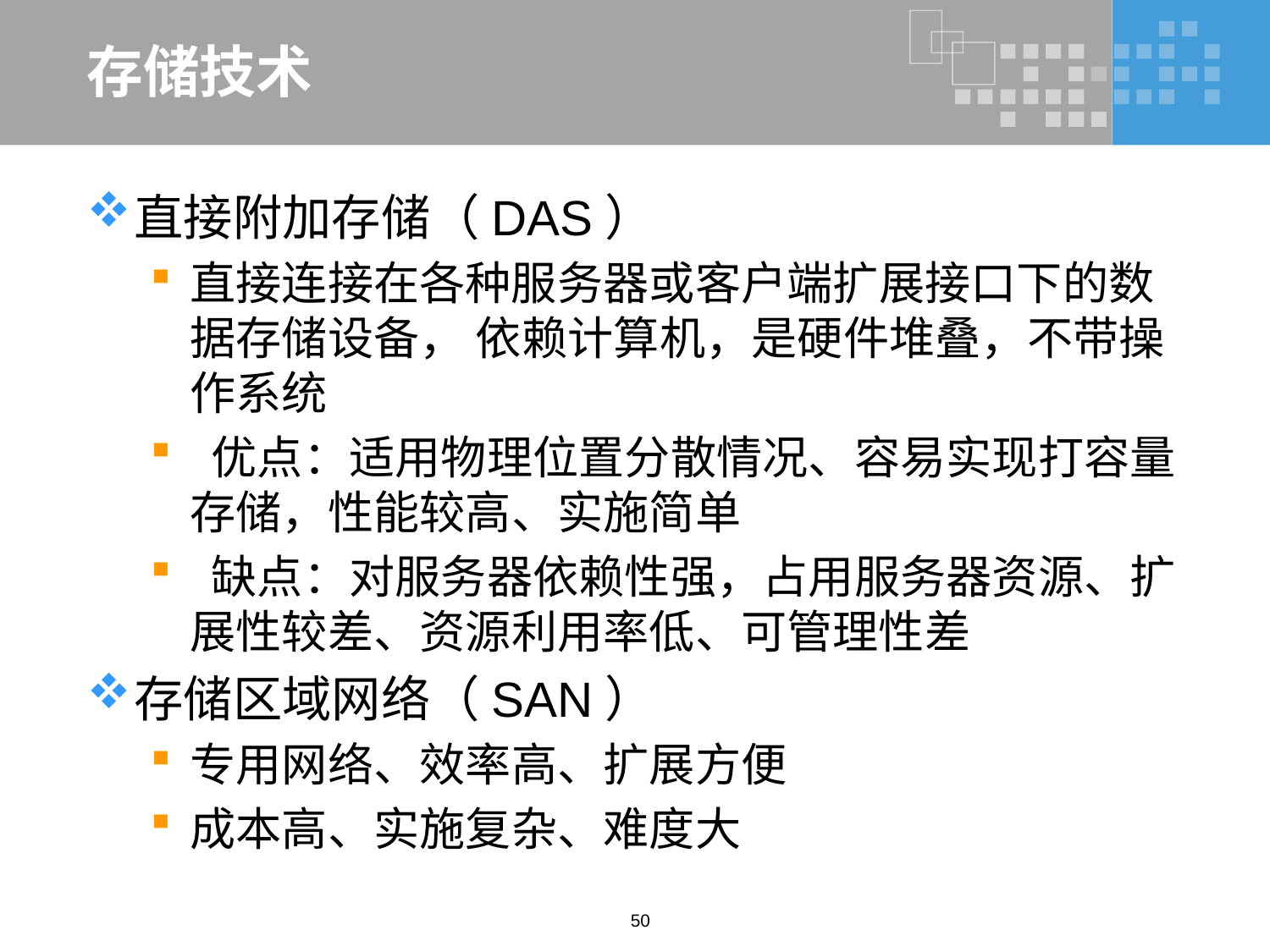

# 存储技术
直接附加存储（DAS）
直接连接在各种服务器或客户端扩展接口下的数据存储设备， 依赖计算机，是硬件堆叠，不带操作系统
 优点：适用物理位置分散情况、容易实现打容量存储，性能较高、实施简单
 缺点：对服务器依赖性强，占用服务器资源、扩展性较差、资源利用率低、可管理性差
存储区域网络（SAN）
专用网络、效率高、扩展方便
成本高、实施复杂、难度大
50